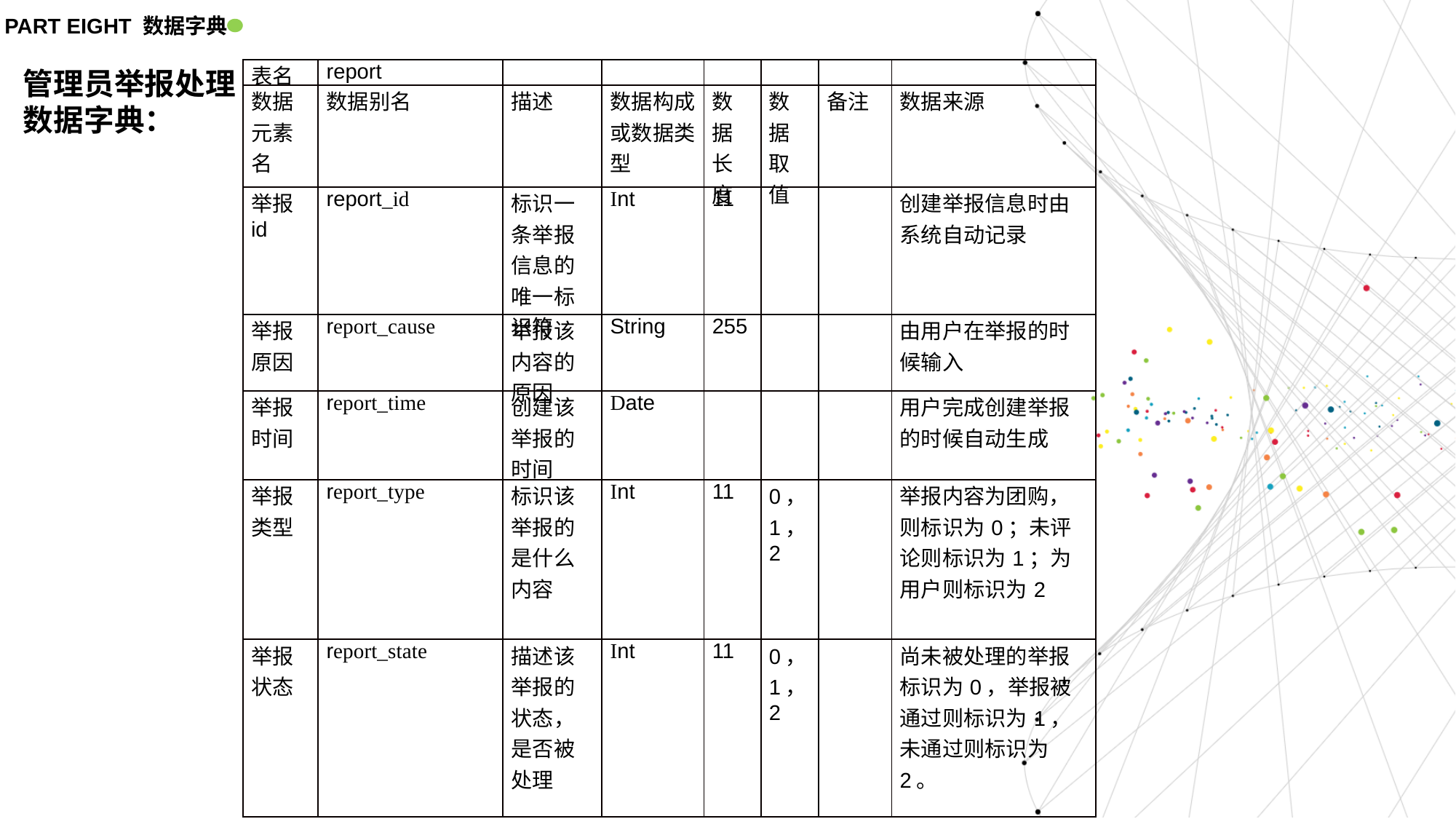

PART EIGHT 数据字典

管理员举报处理数据字典：
| 表名 | report |  |  |  |  |  |  |
| --- | --- | --- | --- | --- | --- | --- | --- |
| 数据元素名 | 数据别名 | 描述 | 数据构成或数据类型 | 数据长度 | 数据取值 | 备注 | 数据来源 |
| 举报id | report\_id | 标识一条举报信息的唯一标识符 | Int | 11 |  |  | 创建举报信息时由系统自动记录 |
| 举报原因 | report\_cause | 举报该内容的原因 | String | 255 |  |  | 由用户在举报的时候输入 |
| 举报时间 | report\_time | 创建该举报的时间 | Date |  |  |  | 用户完成创建举报的时候自动生成 |
| 举报类型 | report\_type | 标识该举报的是什么内容 | Int | 11 | 0，1，2 |  | 举报内容为团购，则标识为0；未评论则标识为1；为用户则标识为2 |
| 举报状态 | report\_state | 描述该举报的状态，是否被处理 | Int | 11 | 0，1，2 |  | 尚未被处理的举报标识为0，举报被通过则标识为1，未通过则标识为2。 |